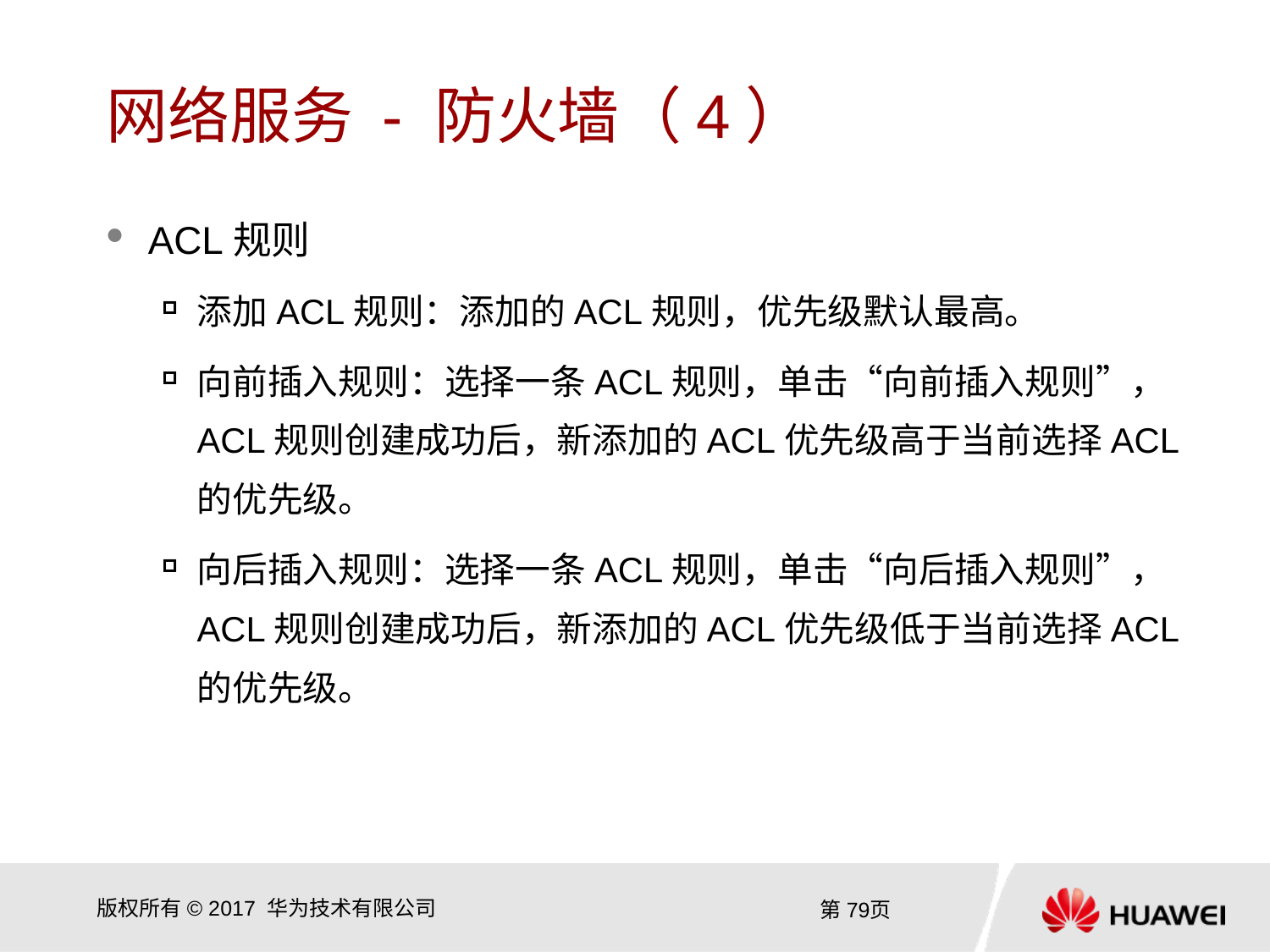

# 网络服务 - 防火墙（4）
ACL规则
添加ACL规则：添加的ACL规则，优先级默认最高。
向前插入规则：选择一条ACL规则，单击“向前插入规则”，ACL规则创建成功后，新添加的ACL优先级高于当前选择ACL的优先级。
向后插入规则：选择一条ACL规则，单击“向后插入规则”，ACL规则创建成功后，新添加的ACL优先级低于当前选择ACL的优先级。